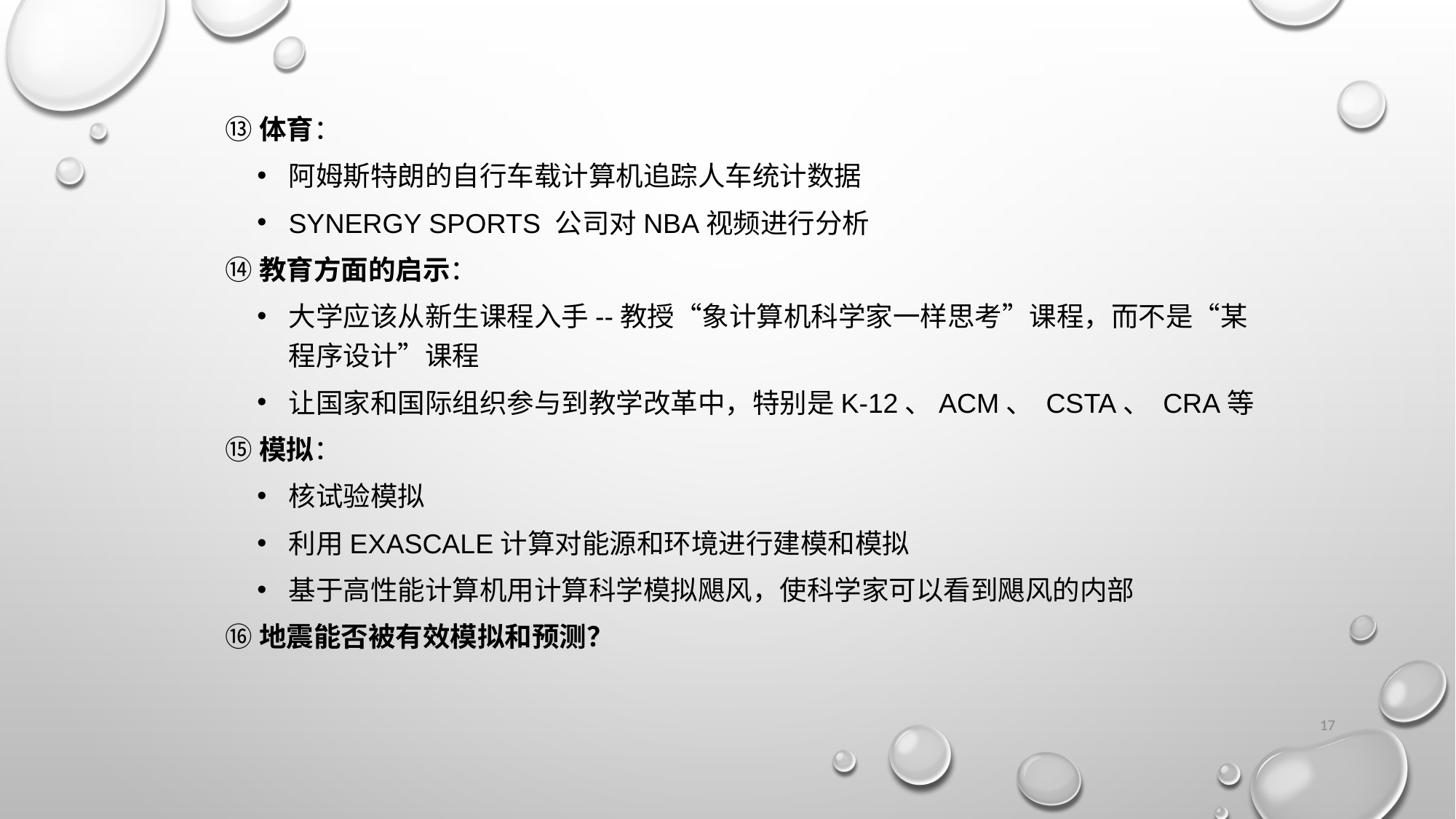

⑬体育：
阿姆斯特朗的自行车载计算机追踪人车统计数据
Synergy Sports 公司对NBA视频进行分析
⑭教育方面的启示：
大学应该从新生课程入手--教授“象计算机科学家一样思考”课程，而不是“某程序设计”课程
让国家和国际组织参与到教学改革中，特别是K-12、ACM、 CSTA、 CRA等
⑮模拟：
核试验模拟
利用Exascale计算对能源和环境进行建模和模拟
基于高性能计算机用计算科学模拟飓风，使科学家可以看到飓风的内部
⑯地震能否被有效模拟和预测？
17